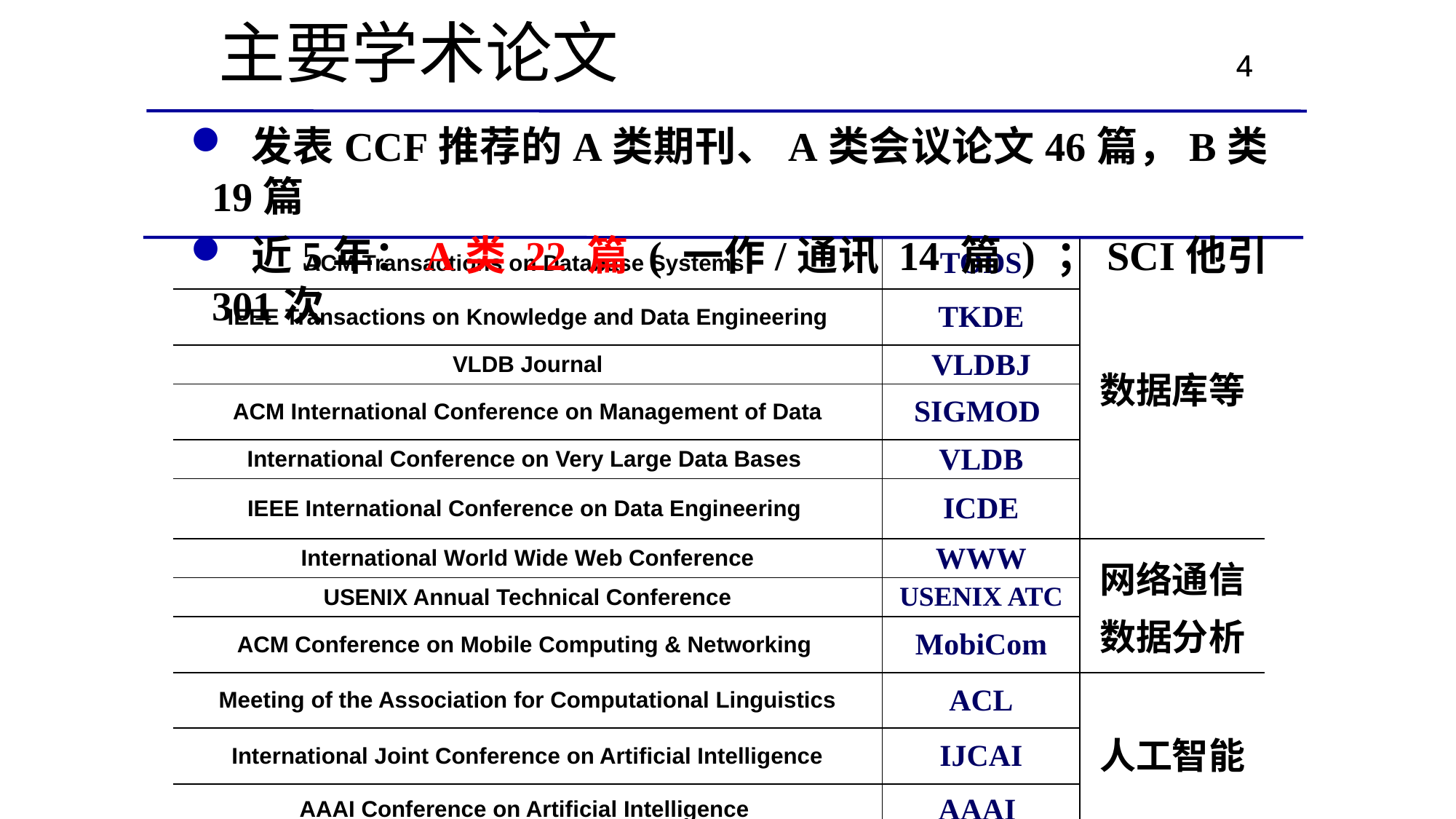

# 主要学术论文
4
4
 发表CCF推荐的A类期刊、A类会议论文46篇，B类19篇
 近5年：A类 22 篇 ( 一作/通讯 14 篇 ) ；SCI他引301次
| ACM Transactions on Database Systems | TODS | 数据库等 |
| --- | --- | --- |
| IEEE Transactions on Knowledge and Data Engineering | TKDE |  |
| VLDB Journal | VLDBJ |  |
| ACM International Conference on Management of Data | SIGMOD |  |
| International Conference on Very Large Data Bases | VLDB |  |
| IEEE International Conference on Data Engineering | ICDE |  |
| International World Wide Web Conference | WWW | 网络通信 数据分析 |
| USENIX Annual Technical Conference | USENIX ATC |  |
| ACM Conference on Mobile Computing & Networking | MobiCom |  |
| Meeting of the Association for Computational Linguistics | ACL | 人工智能 |
| International Joint Conference on Artificial Intelligence | IJCAI |  |
| AAAI Conference on Artificial Intelligence | AAAI |  |

行业应用
交叉
大数据
近似
计算
通信
数据
交叉
人工
智能
交叉
数据库及
相关领域
4
4